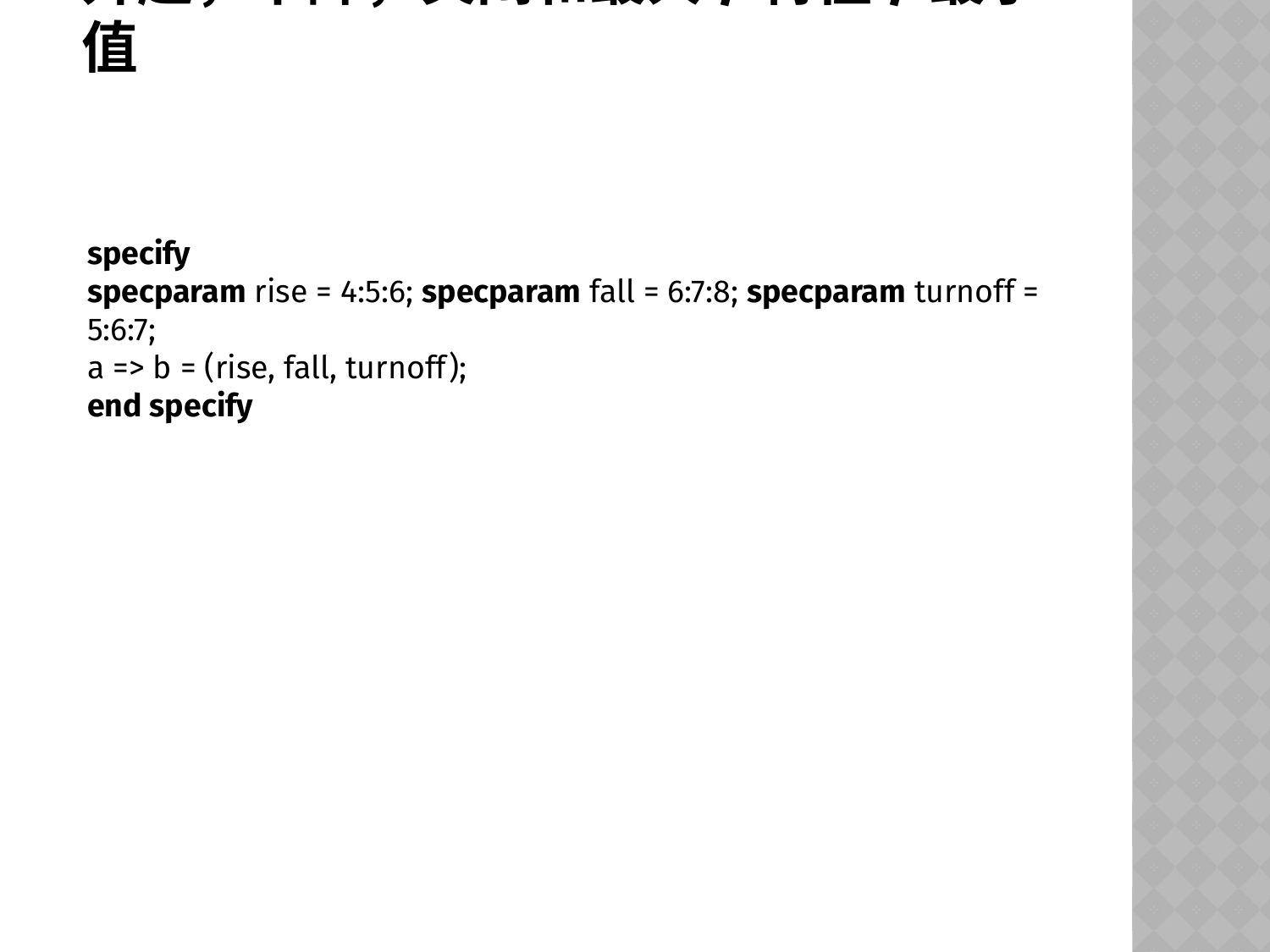

# 升起，下降，关闭和最大/特征/最小值
specify
specparam rise = 4:5:6; specparam fall = 6:7:8; specparam turnoff = 5:6:7;
a => b = (rise, fall, turnoff);
end specify